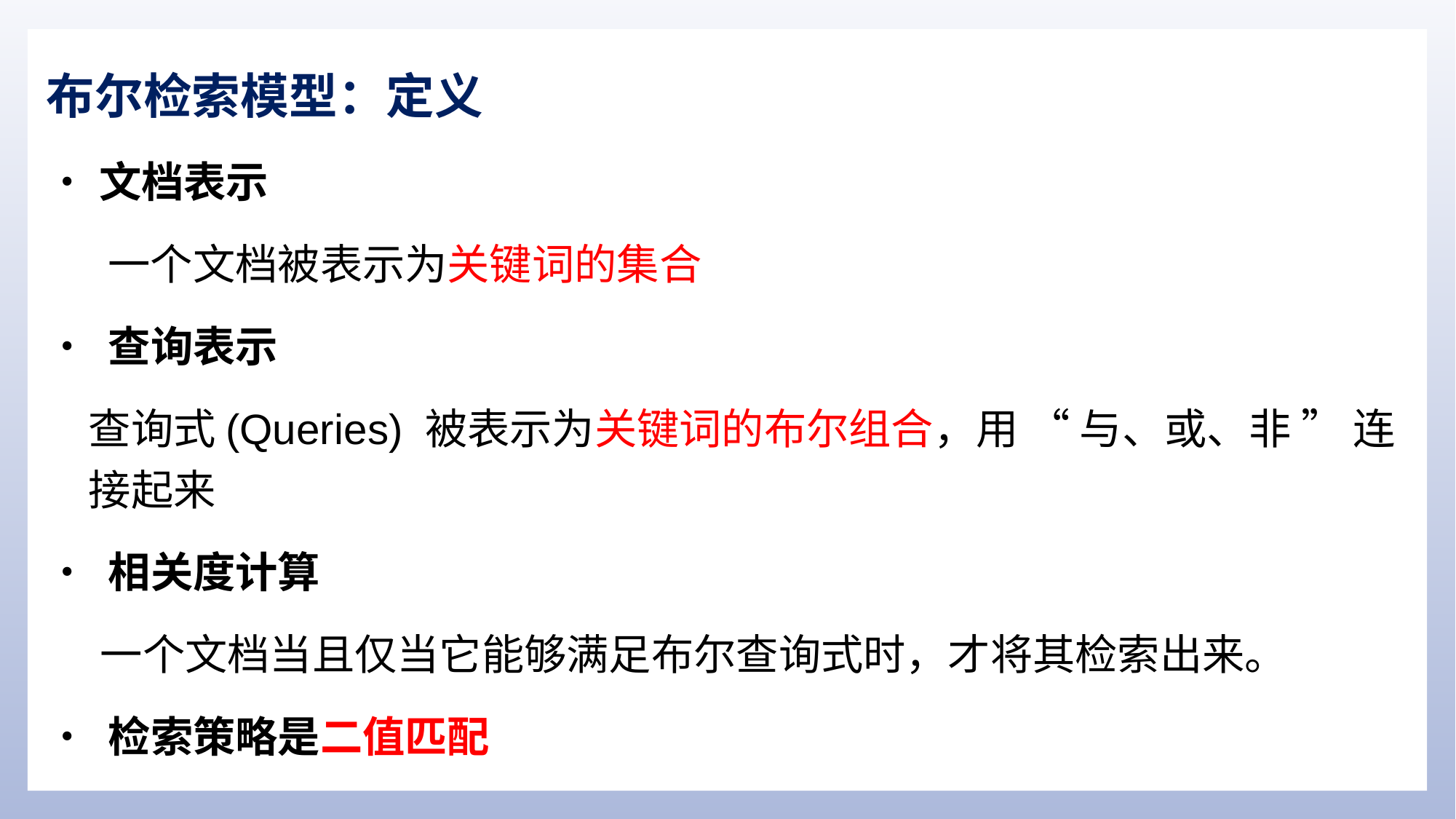

布尔检索模型：定义
•文档表示
 一个文档被表示为关键词的集合
• 查询表示
查询式(Queries) 被表示为关键词的布尔组合，用 “ 与、或、非 ” 连接起来
• 相关度计算
一个文档当且仅当它能够满足布尔查询式时，才将其检索出来。
• 检索策略是二值匹配